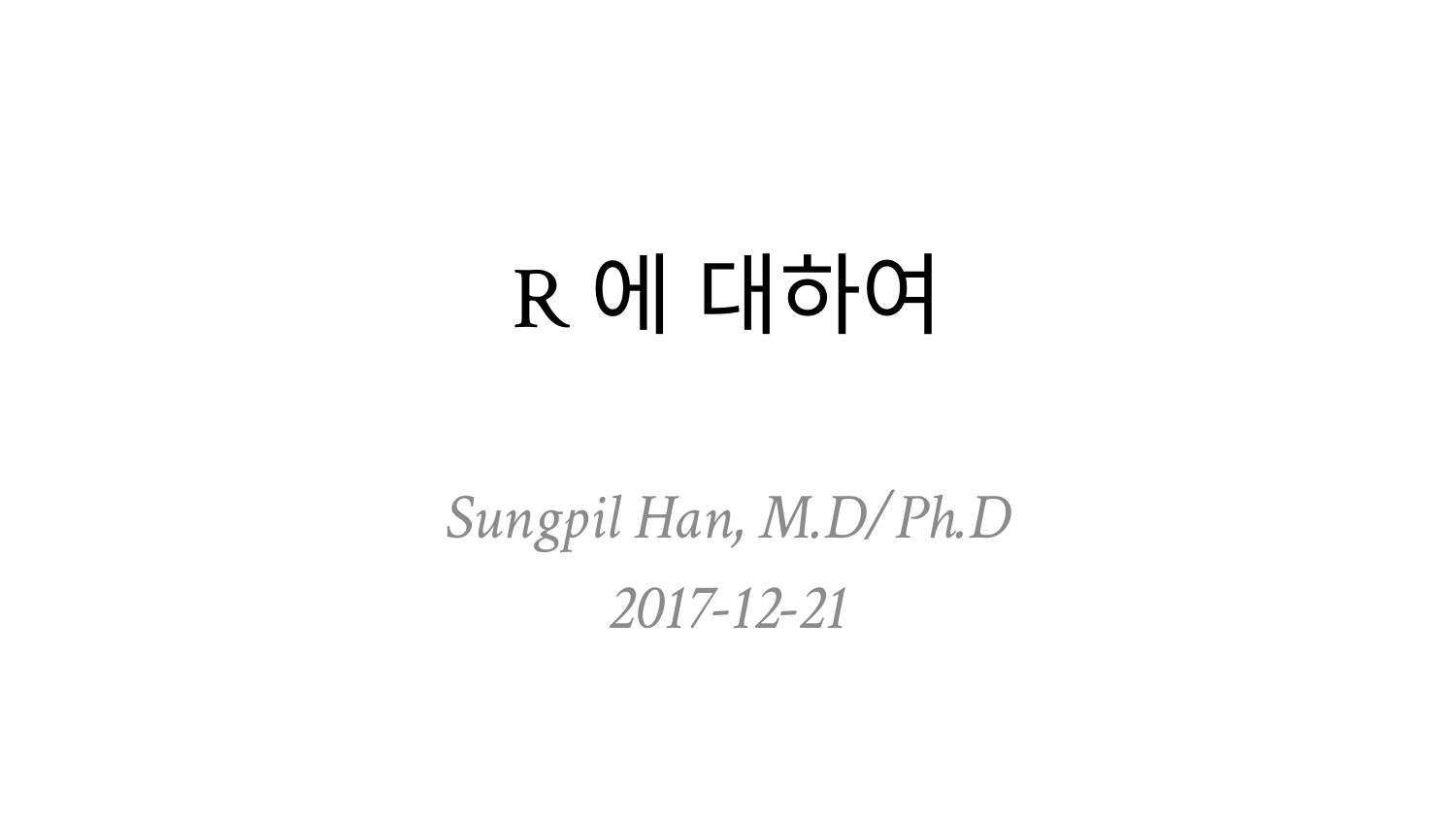

# R에 대하여
Sungpil Han, M.D/Ph.D
2017-12-21